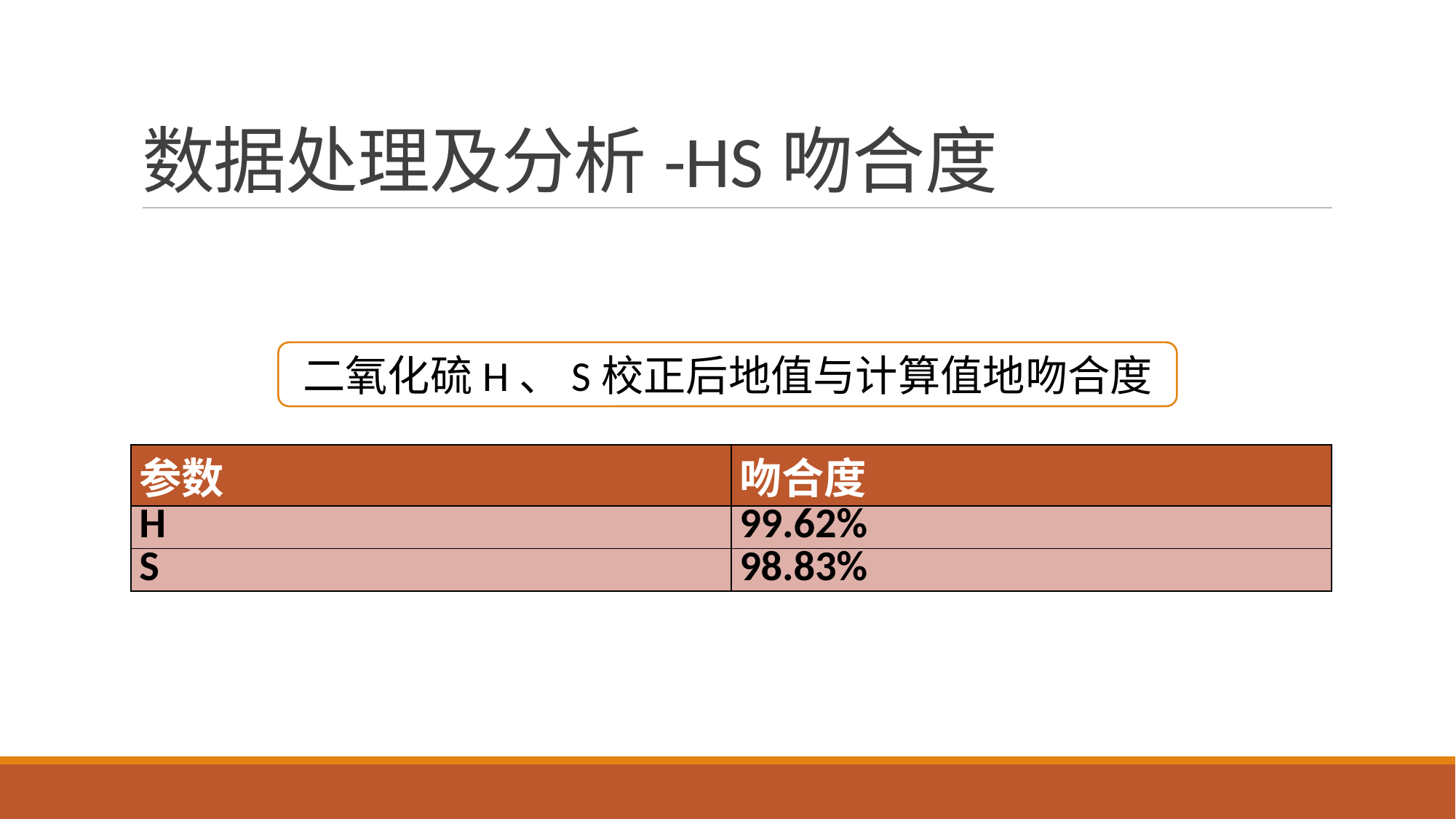

# 数据处理及分析-HS吻合度
二氧化硫H、S校正后地值与计算值地吻合度
| 参数 | 吻合度 |
| --- | --- |
| H | 99.62% |
| S | 98.83% |